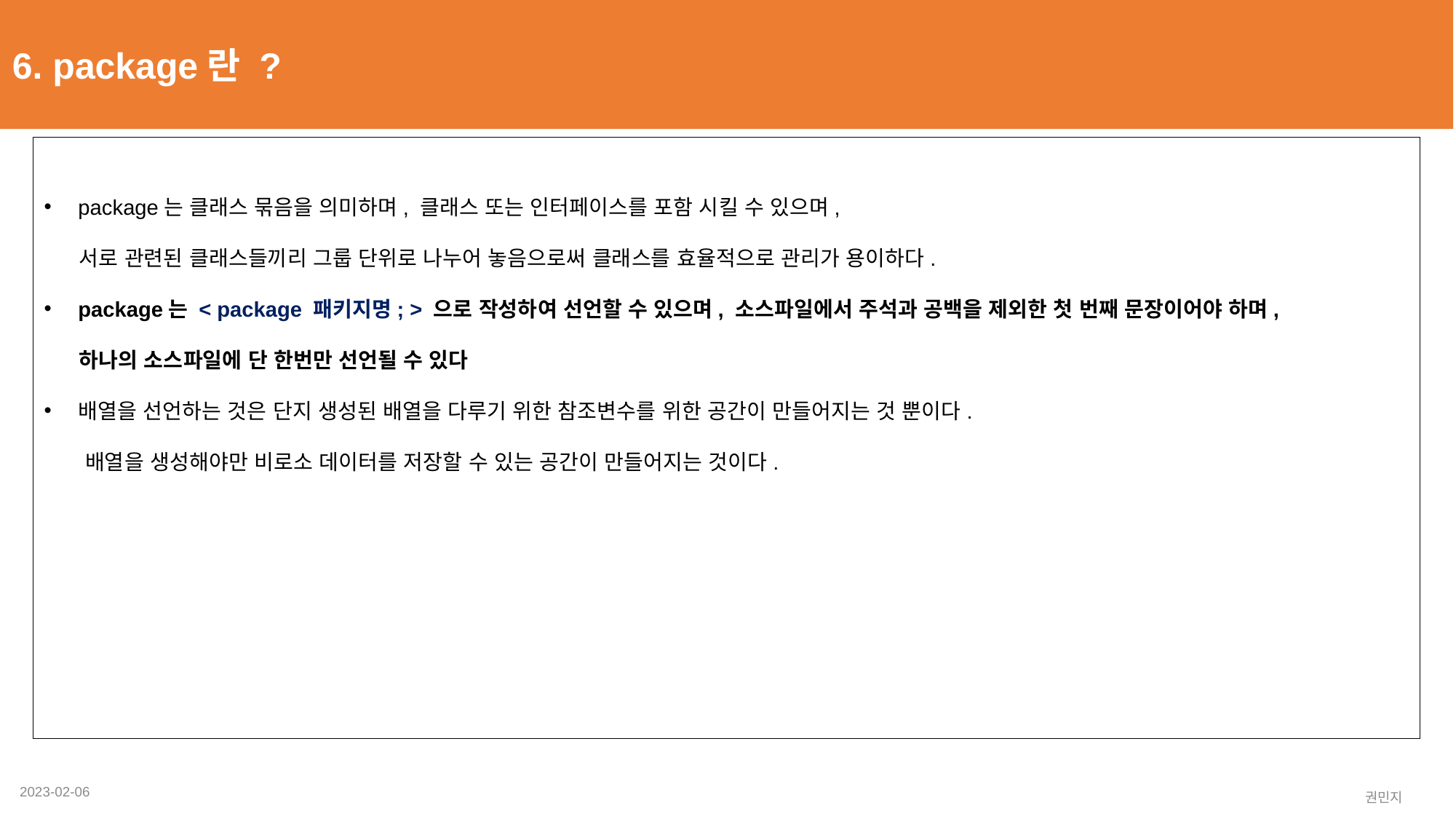

6. package란 ?

package는 클래스 묶음을 의미하며, 클래스 또는 인터페이스를 포함 시킬 수 있으며,
     서로 관련된 클래스들끼리 그룹 단위로 나누어 놓음으로써 클래스를 효율적으로 관리가 용이하다.
package는 < package 패키지명; > 으로 작성하여 선언할 수 있으며, 소스파일에서 주석과 공백을 제외한 첫 번째 문장이어야 하며,
     하나의 소스파일에 단 한번만 선언될 수 있다
배열을 선언하는 것은 단지 생성된 배열을 다루기 위한 참조변수를 위한 공간이 만들어지는 것 뿐이다.
      배열을 생성해야만 비로소 데이터를 저장할 수 있는 공간이 만들어지는 것이다.

2023-02-06
권민지